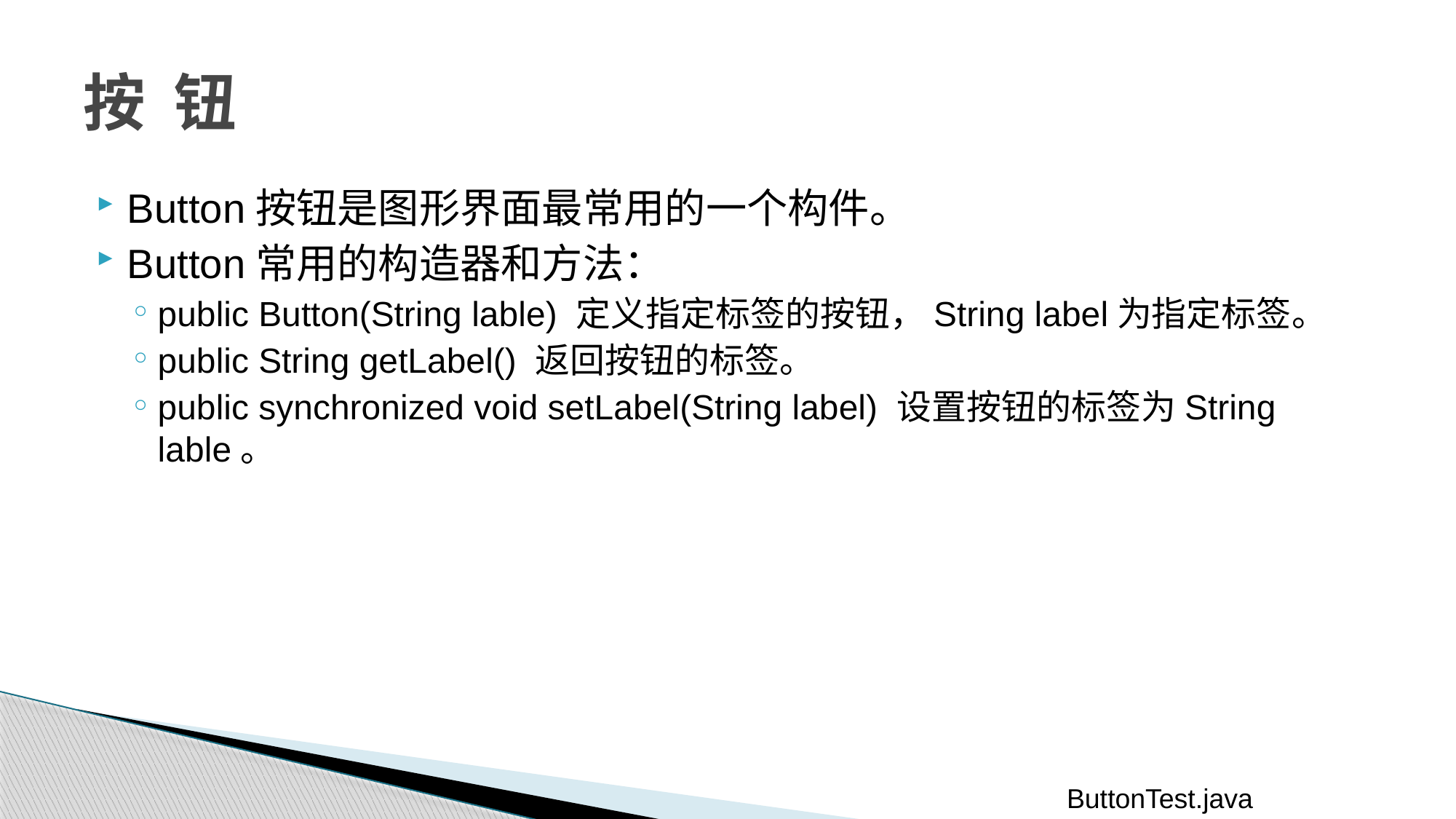

# 按  钮
Button按钮是图形界面最常用的一个构件。
Button常用的构造器和方法：
public Button(String lable) 定义指定标签的按钮，String label为指定标签。
public String getLabel() 返回按钮的标签。
public synchronized void setLabel(String label) 设置按钮的标签为String lable。
ButtonTest.java